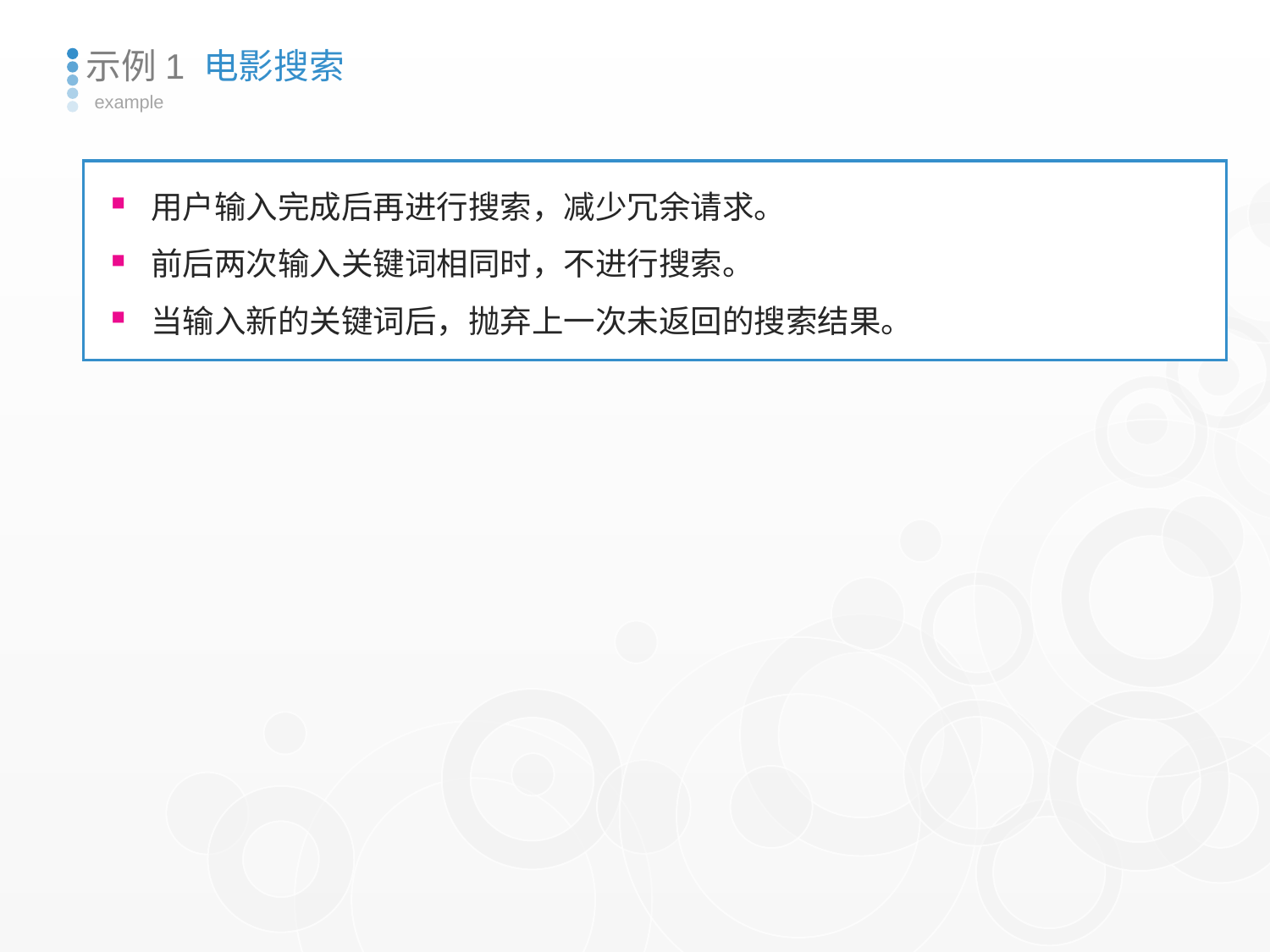

示例1 电影搜索
example

用户输入完成后再进行搜索，减少冗余请求。
前后两次输入关键词相同时，不进行搜索。
当输入新的关键词后，抛弃上一次未返回的搜索结果。